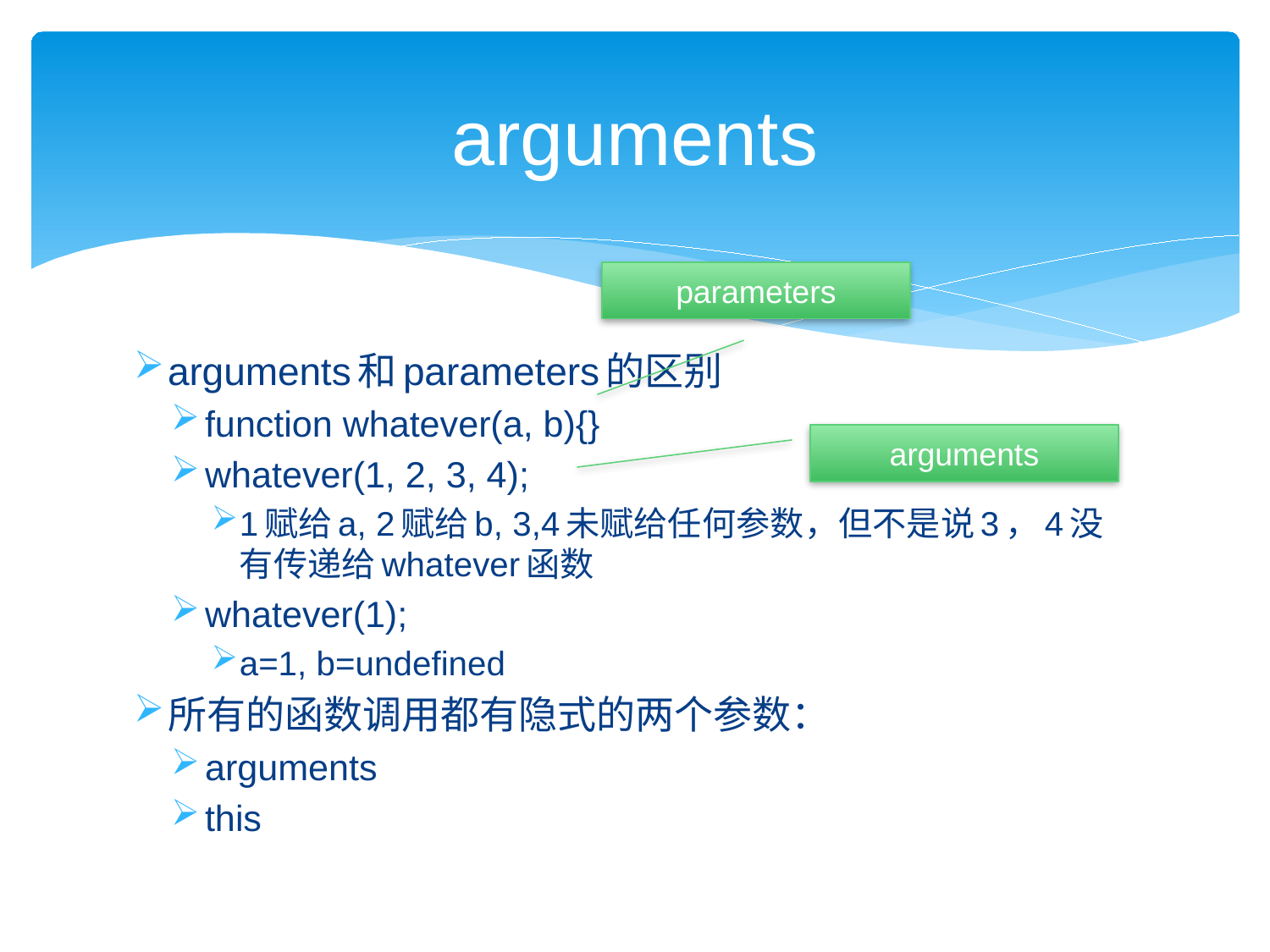

# arguments

parameters
arguments和parameters的区别
function whatever(a, b){}
whatever(1, 2, 3, 4);
1赋给a, 2赋给b, 3,4未赋给任何参数，但不是说3，4没有传递给whatever函数
whatever(1);
a=1, b=undefined
所有的函数调用都有隐式的两个参数：
arguments
this

arguments